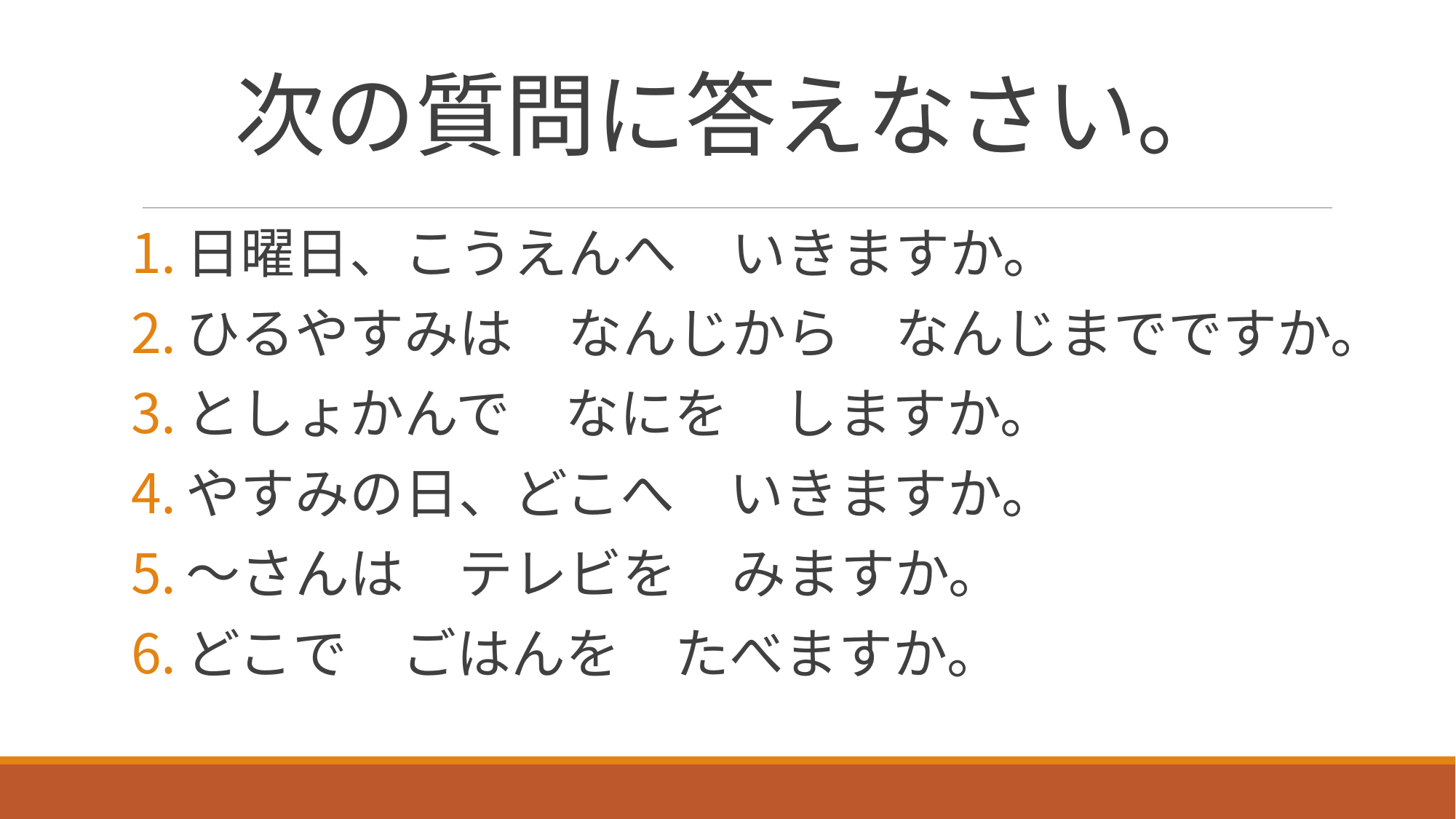

# 次の質問に答えなさい。
日曜日、こうえんへ　いきますか。
ひるやすみは　なんじから　なんじまでですか。
としょかんで　なにを　しますか。
やすみの日、どこへ　いきますか。
～さんは　テレビを　みますか。
どこで　ごはんを　たべますか。